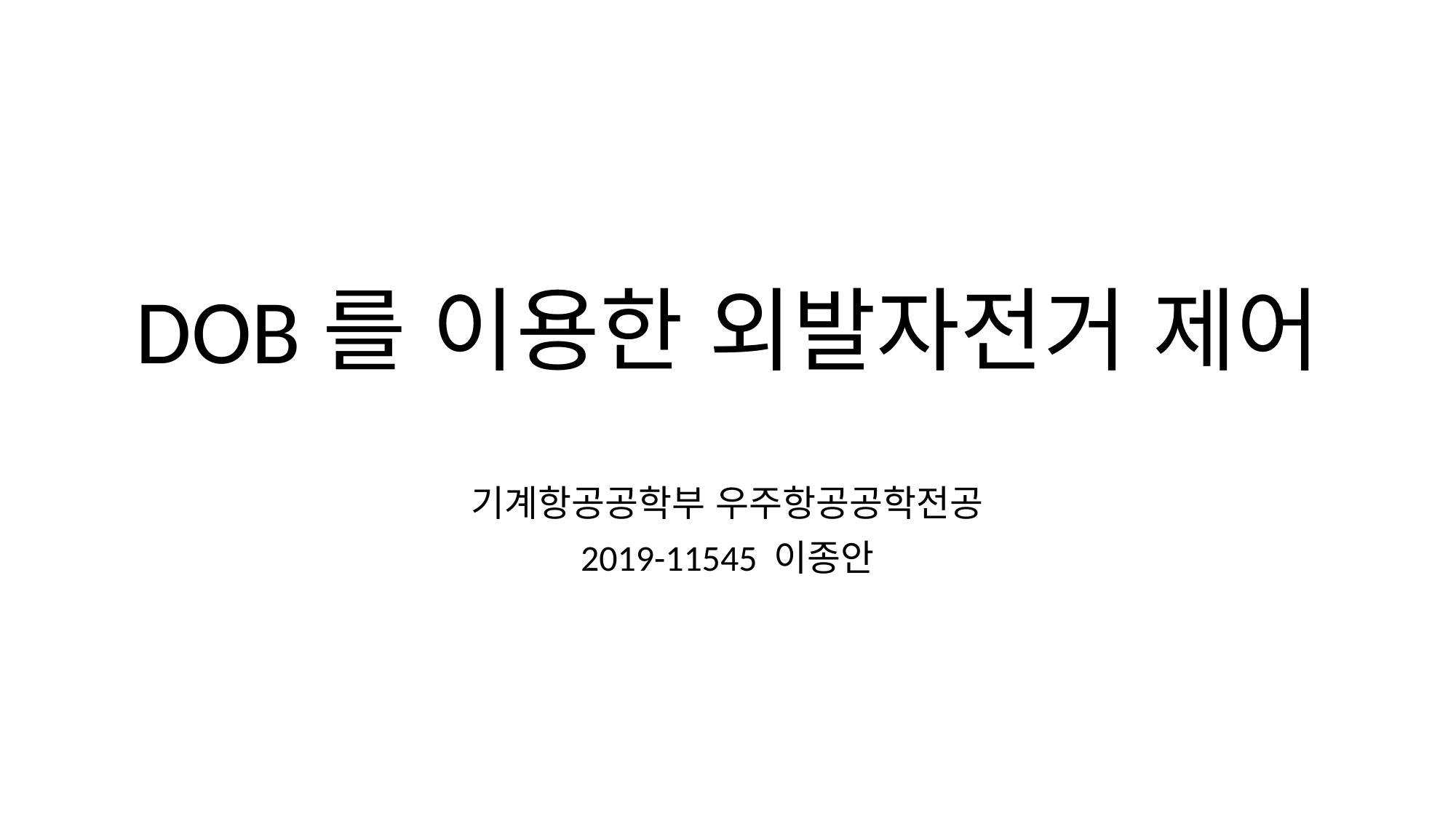

# DOB를 이용한 외발자전거 제어
기계항공공학부 우주항공공학전공
2019-11545 이종안